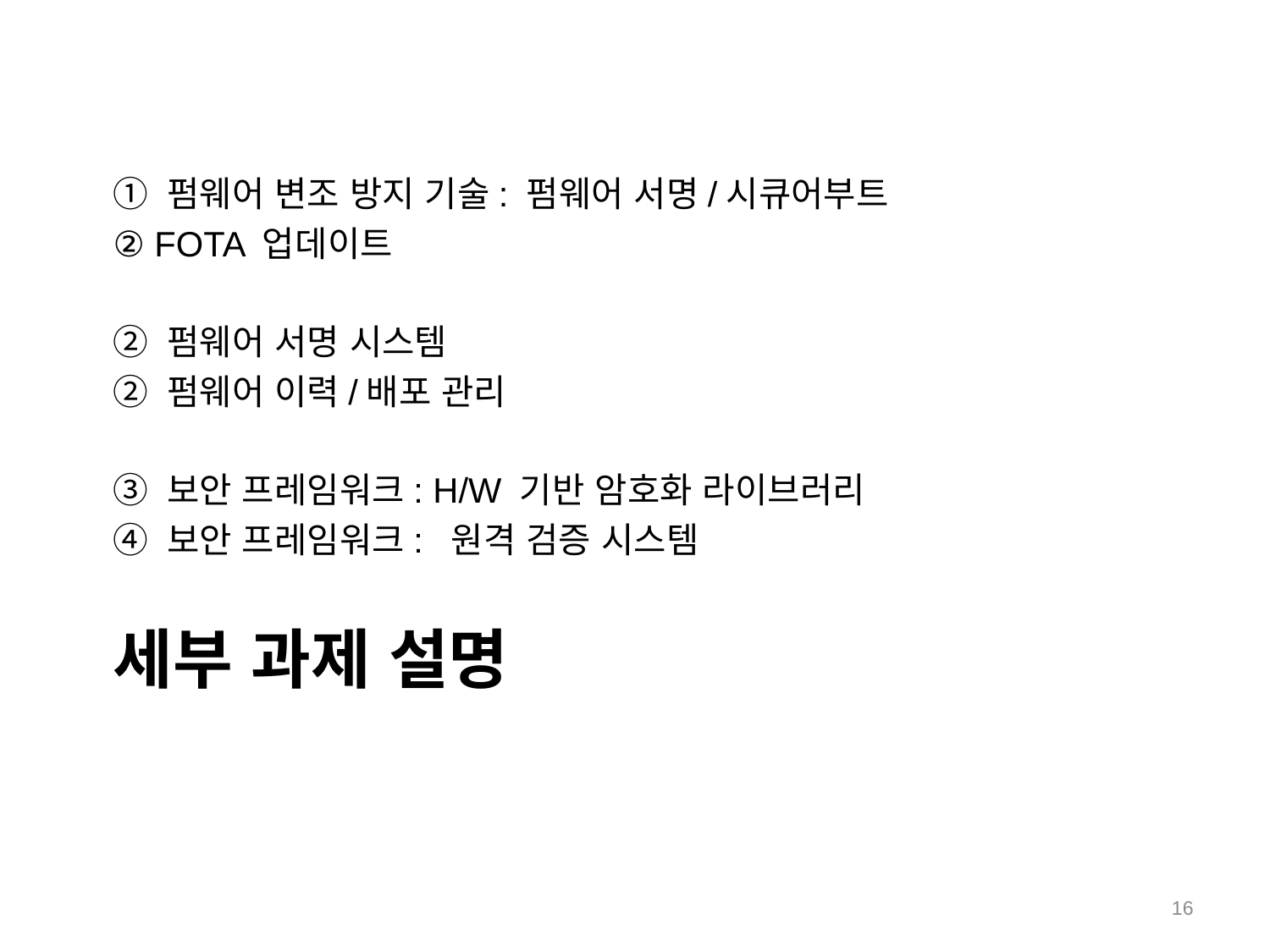

① 펌웨어 변조 방지 기술: 펌웨어 서명/시큐어부트
② FOTA 업데이트

② 펌웨어 서명 시스템
② 펌웨어 이력/배포 관리

③ 보안 프레임워크: H/W 기반 암호화 라이브러리
④ 보안 프레임워크:  원격 검증 시스템

# 세부 과제 설명
16